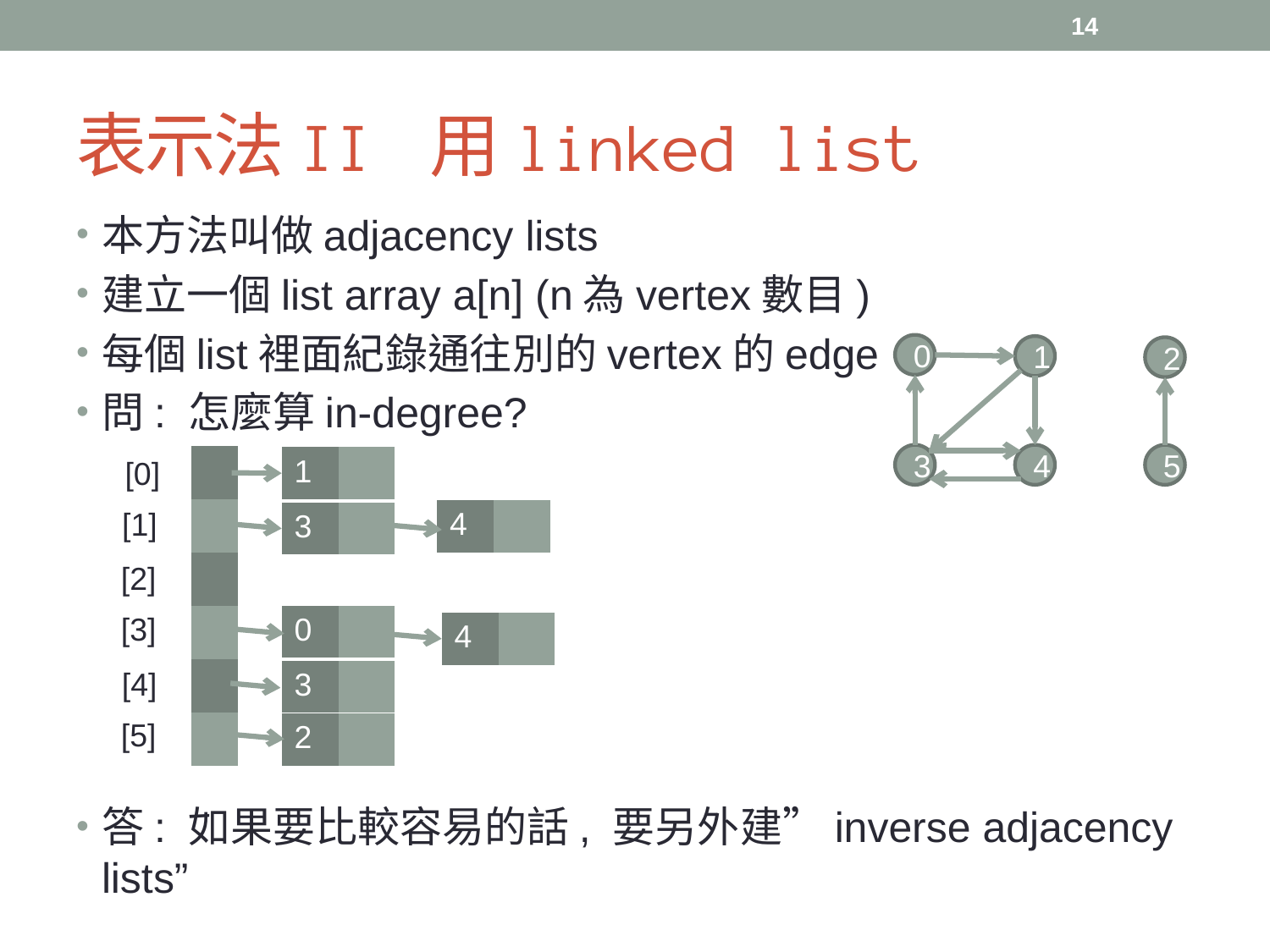

14
# 表示法II 用linked list
本方法叫做adjacency lists
建立一個list array a[n] (n為vertex數目)
每個list裡面紀錄通往別的vertex的edge
問: 怎麼算in-degree?

答: 如果要比較容易的話, 要另外建”inverse adjacency lists”

0
1
2
3
4
5
|  |
| --- |
|  |
|  |
|  |
|  |
|  |
[0]
| 1 |  |
| --- | --- |
[1]
| 4 |  |
| --- | --- |
| 3 |  |
| --- | --- |
[2]
[3]
| 0 |  |
| --- | --- |
| 4 |  |
| --- | --- |
[4]
| 3 |  |
| --- | --- |
[5]
| 2 |  |
| --- | --- |